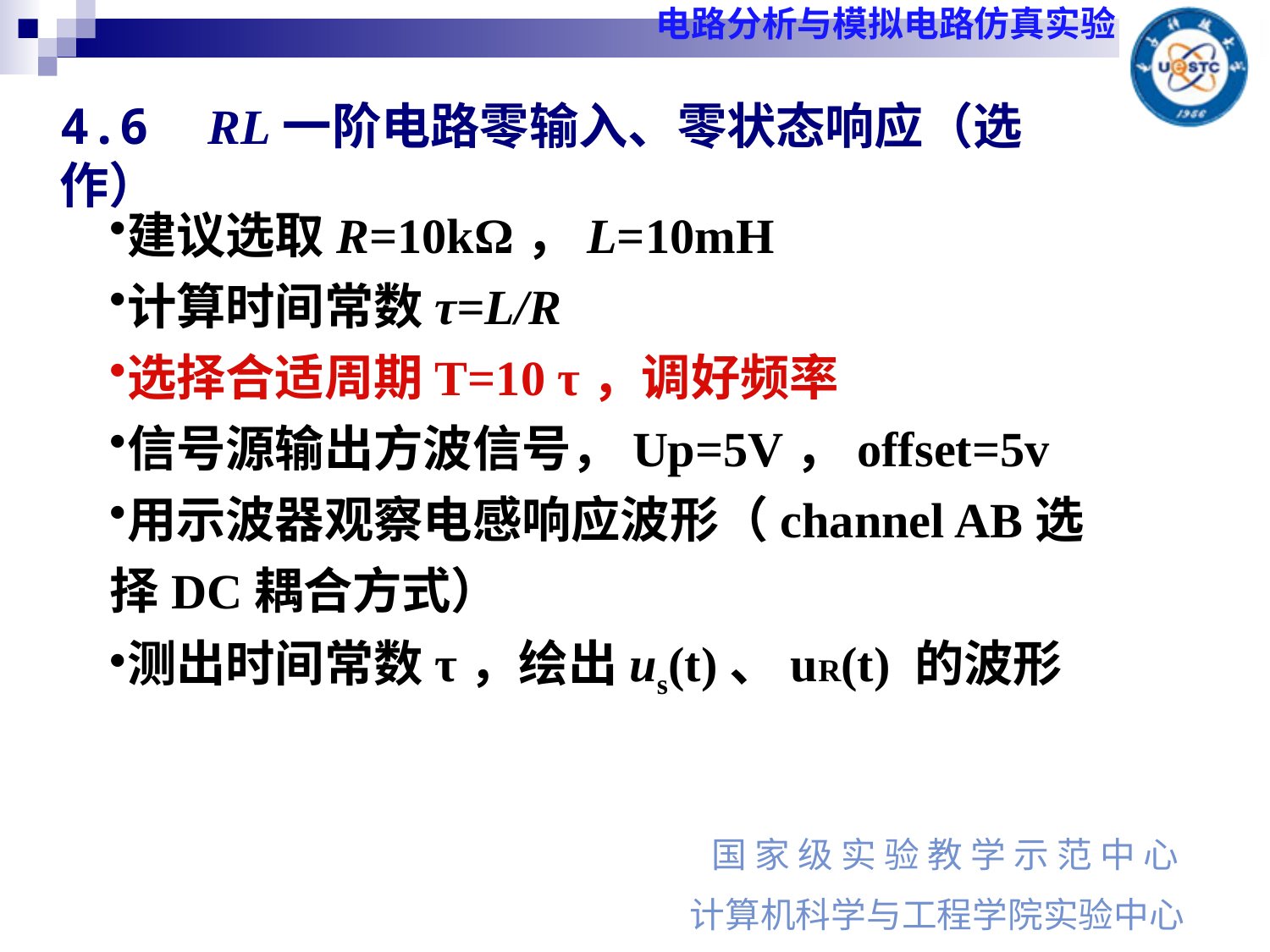

4.6  RL一阶电路零输入、零状态响应（选作）
建议选取R=10kΩ，L=10mH
计算时间常数τ=L/R
选择合适周期T=10 τ，调好频率
信号源输出方波信号，Up=5V，offset=5v
用示波器观察电感响应波形（channel AB选择DC耦合方式）
测出时间常数τ，绘出us(t)、uR(t) 的波形